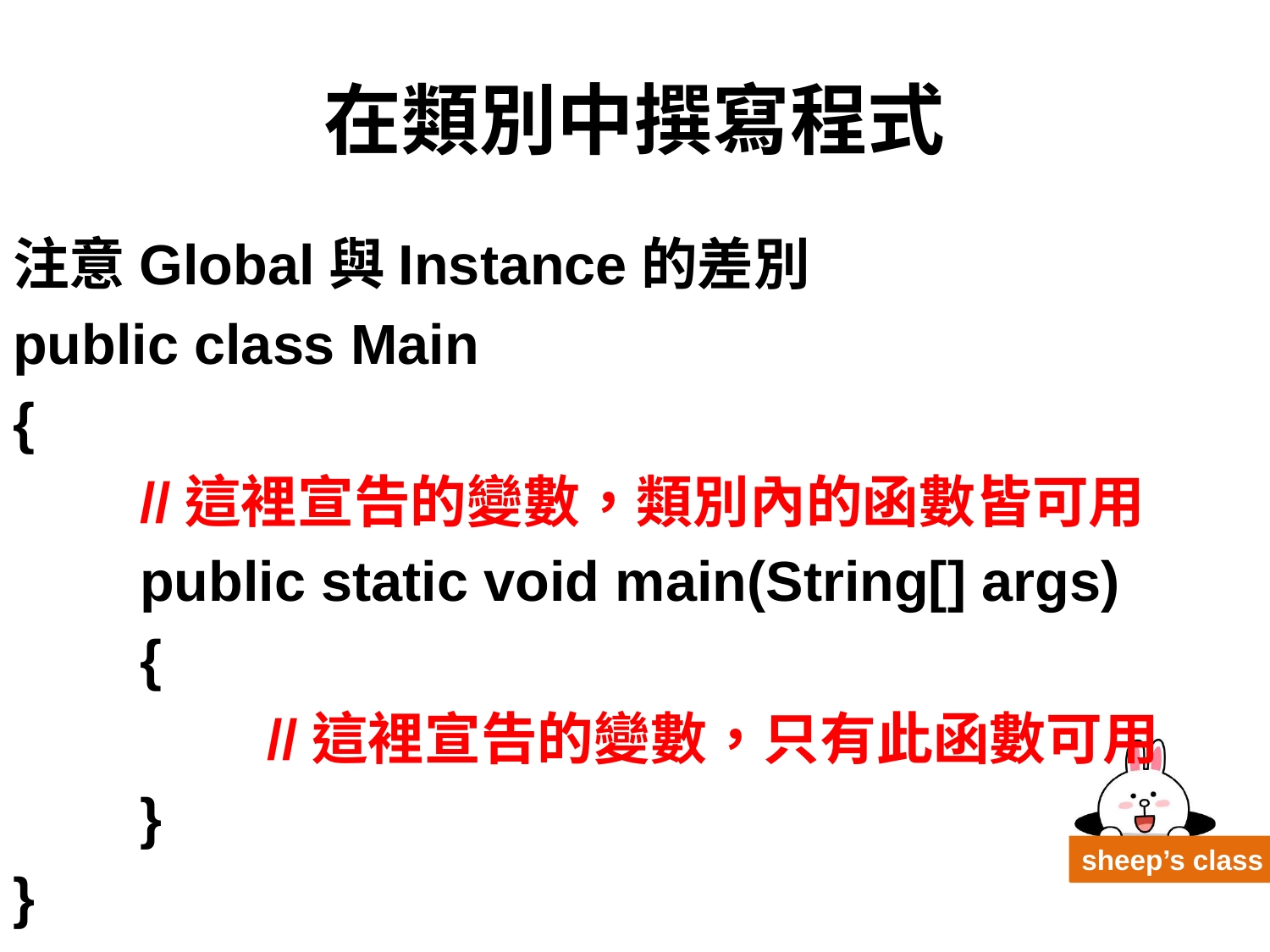

# 在類別中撰寫程式
注意Global與Instance的差別
public class Main
{
	//這裡宣告的變數，類別內的函數皆可用
	public static void main(String[] args)
	{
		//這裡宣告的變數，只有此函數可用
	}
}